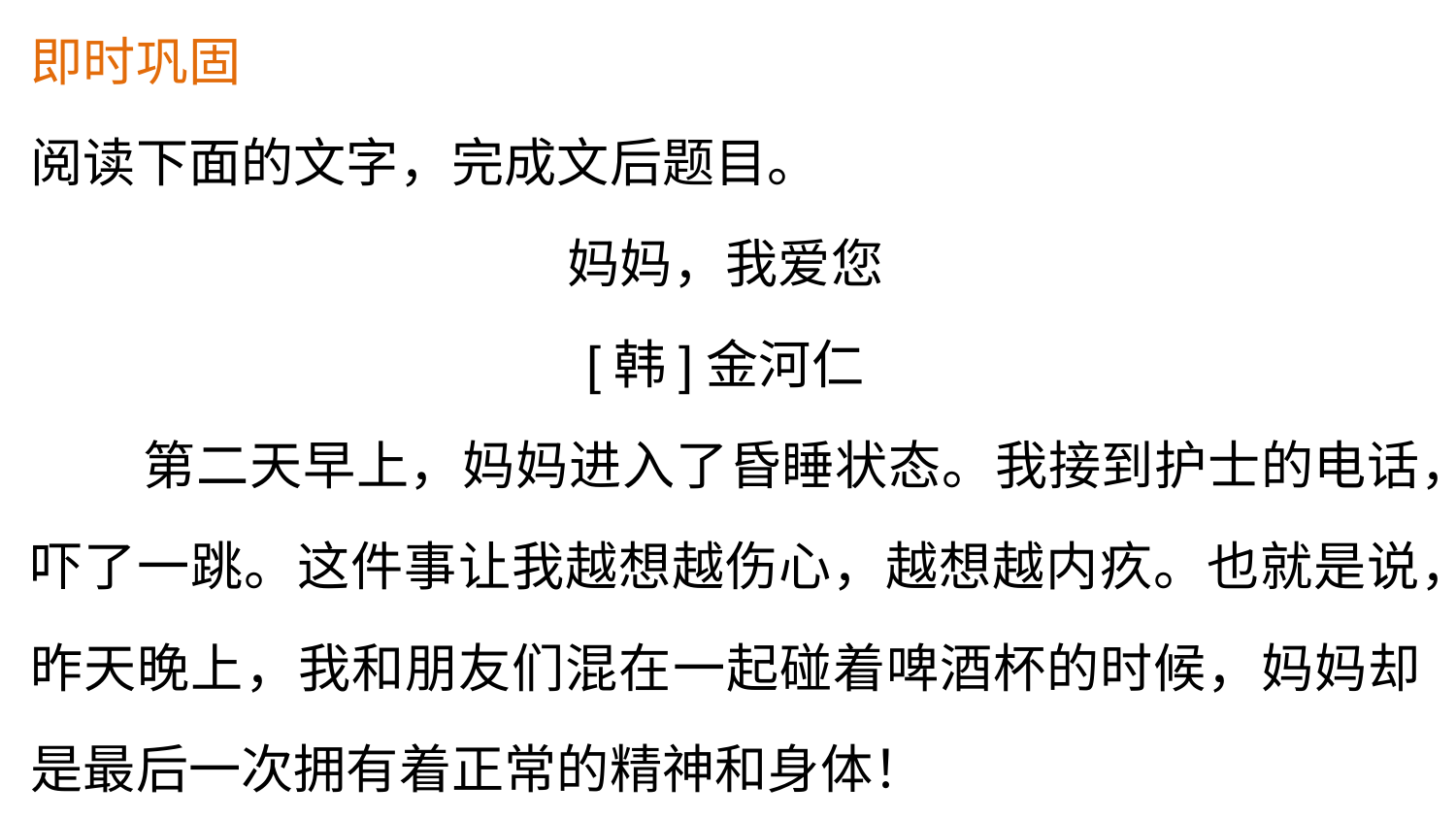

即时巩固
阅读下面的文字，完成文后题目。
妈妈，我爱您
[韩]金河仁
        第二天早上，妈妈进入了昏睡状态。我接到护士的电话，吓了一跳。这件事让我越想越伤心，越想越内疚。也就是说，昨天晚上，我和朋友们混在一起碰着啤酒杯的时候，妈妈却是最后一次拥有着正常的精神和身体！